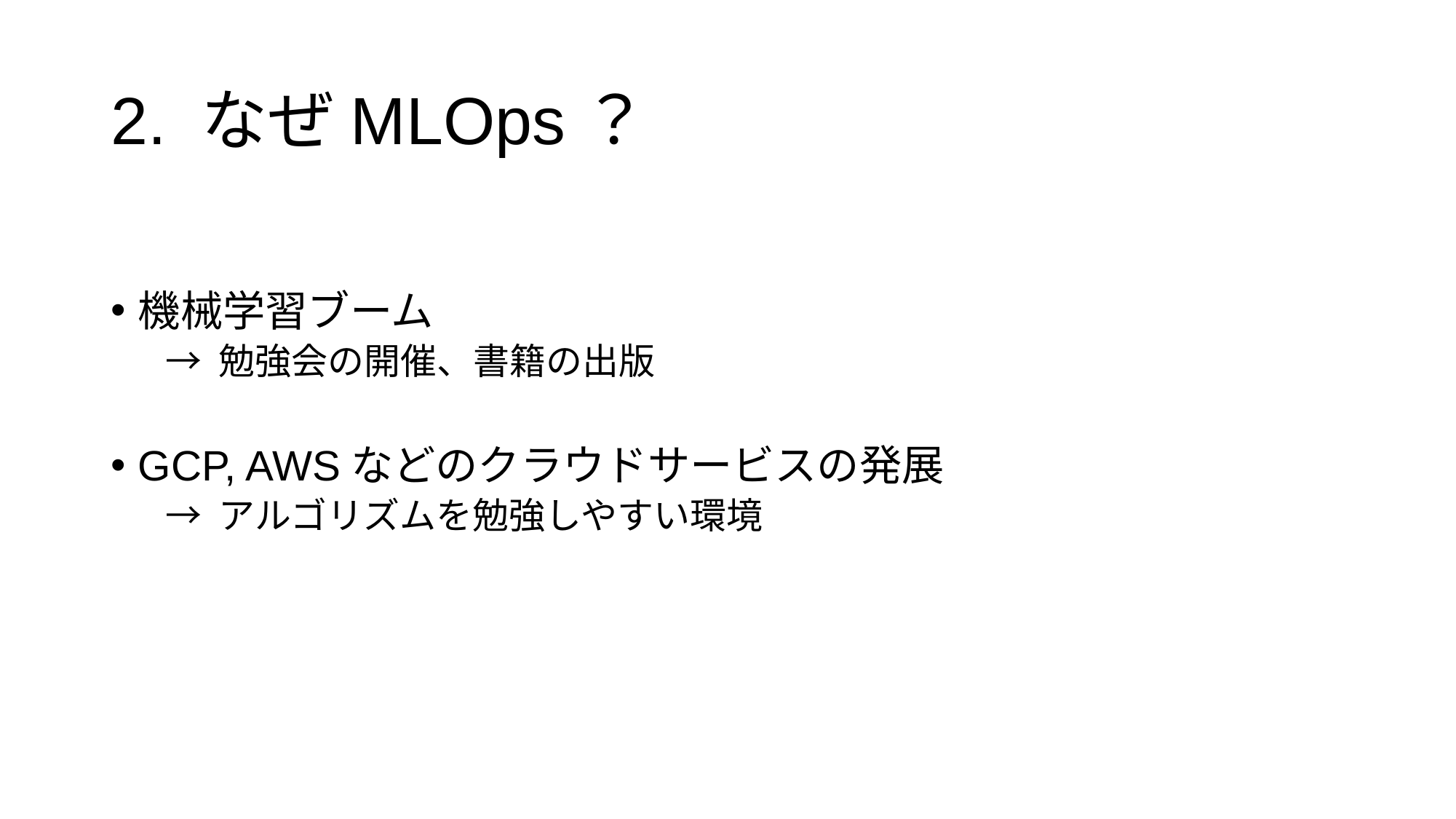

# 2. なぜMLOps？

機械学習ブーム
→ 勉強会の開催、書籍の出版

GCP, AWSなどのクラウドサービスの発展
→ アルゴリズムを勉強しやすい環境